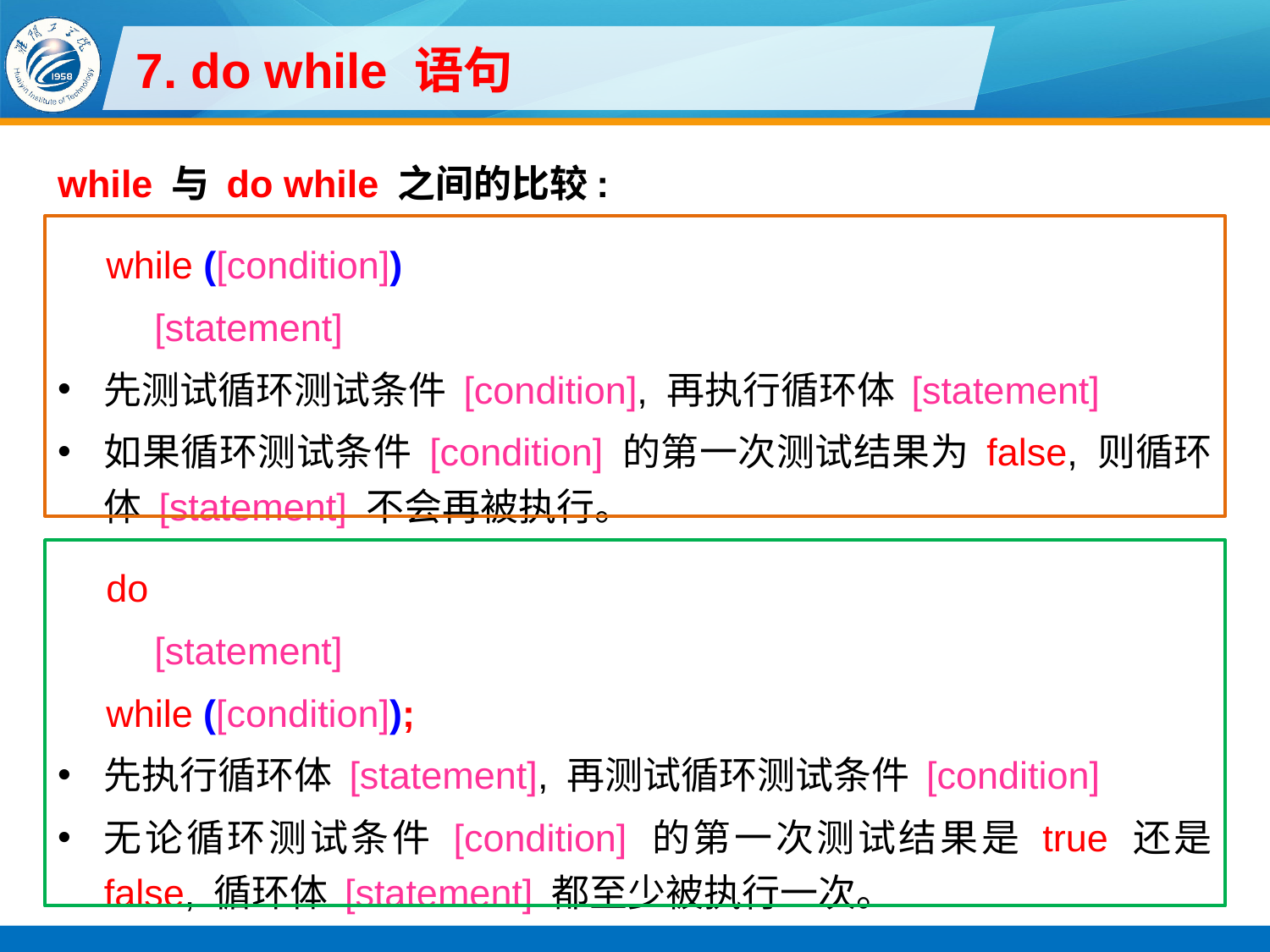

# 7. do while 语句
while 与 do while 之间的比较:
while ([condition])
[statement]
先测试循环测试条件 [condition], 再执行循环体 [statement]
如果循环测试条件 [condition] 的第一次测试结果为 false, 则循环体 [statement] 不会再被执行。
do
[statement]
while ([condition]);
先执行循环体 [statement], 再测试循环测试条件 [condition]
无论循环测试条件 [condition] 的第一次测试结果是 true 还是 false, 循环体 [statement] 都至少被执行一次。